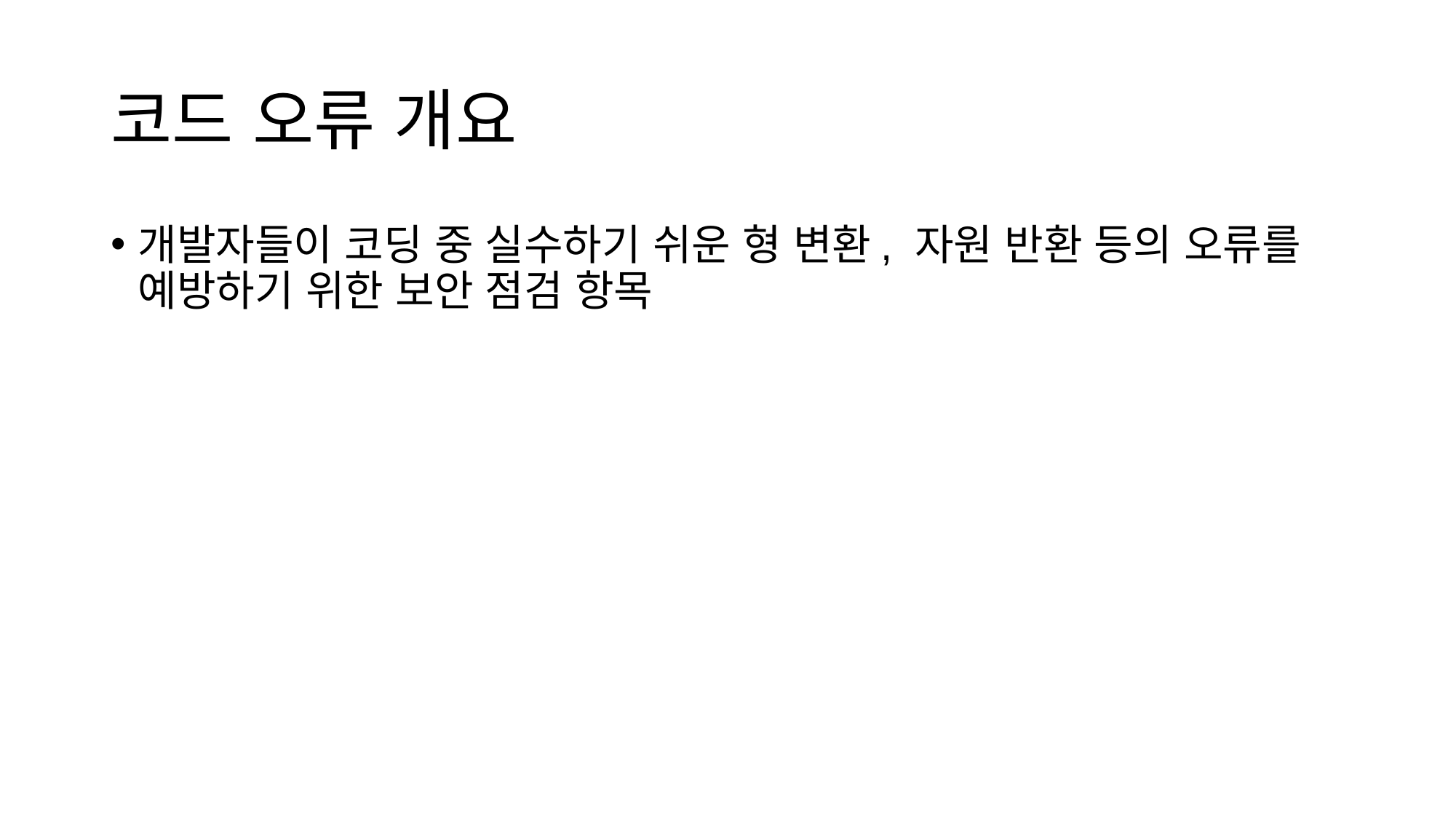

# 코드 오류 개요
개발자들이 코딩 중 실수하기 쉬운 형 변환, 자원 반환 등의 오류를 예방하기 위한 보안 점검 항목